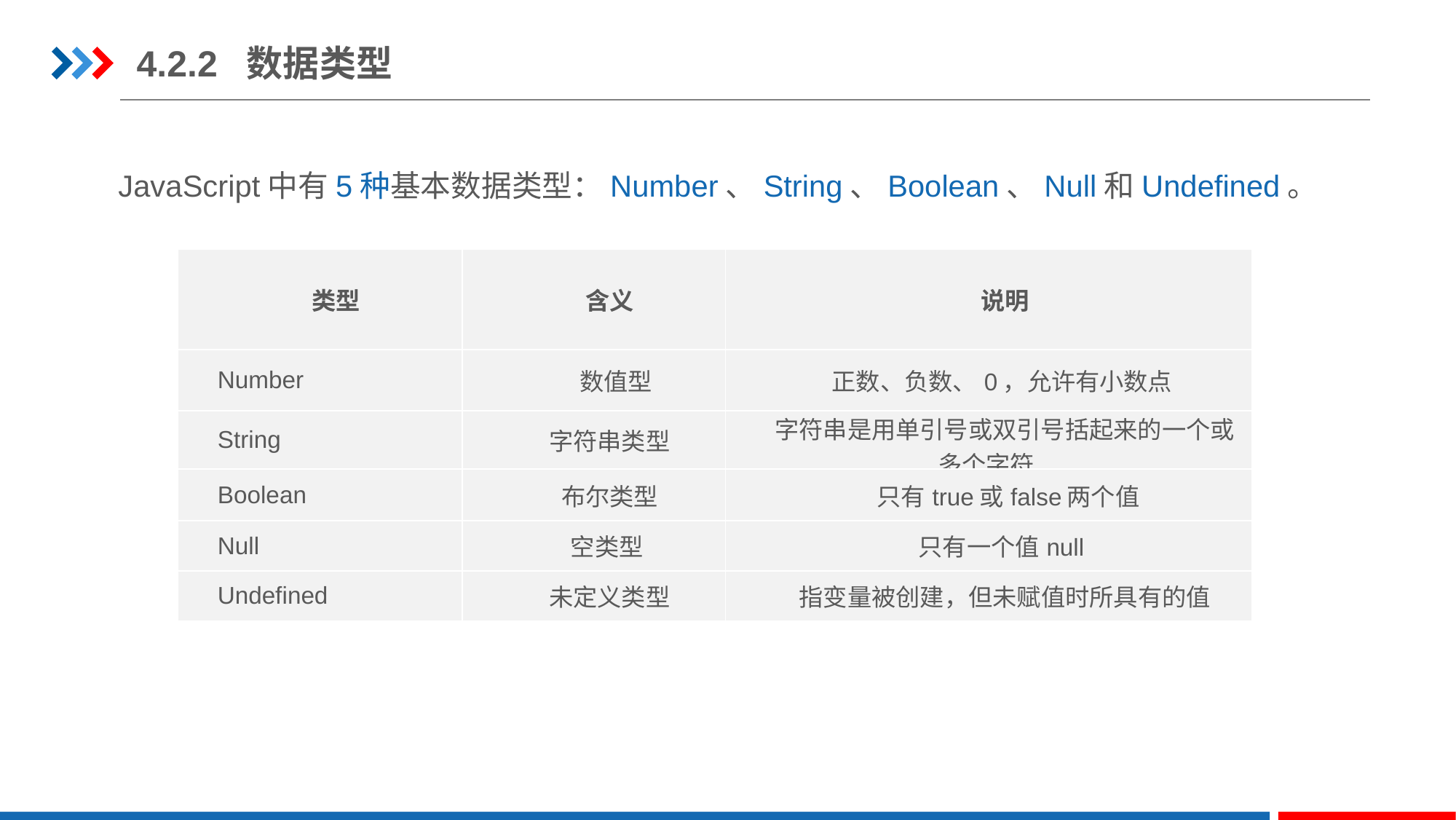

4.2.2  数据类型
JavaScript中有5种基本数据类型：Number、String、Boolean、Null和Undefined。
| 类型 | 含义 | 说明 |
| --- | --- | --- |
| Number | 数值型 | 正数、负数、0，允许有小数点 |
| String | 字符串类型 | 字符串是用单引号或双引号括起来的一个或多个字符 |
| Boolean | 布尔类型 | 只有true或false两个值 |
| Null | 空类型 | 只有一个值null |
| Undefined | 未定义类型 | 指变量被创建，但未赋值时所具有的值 |